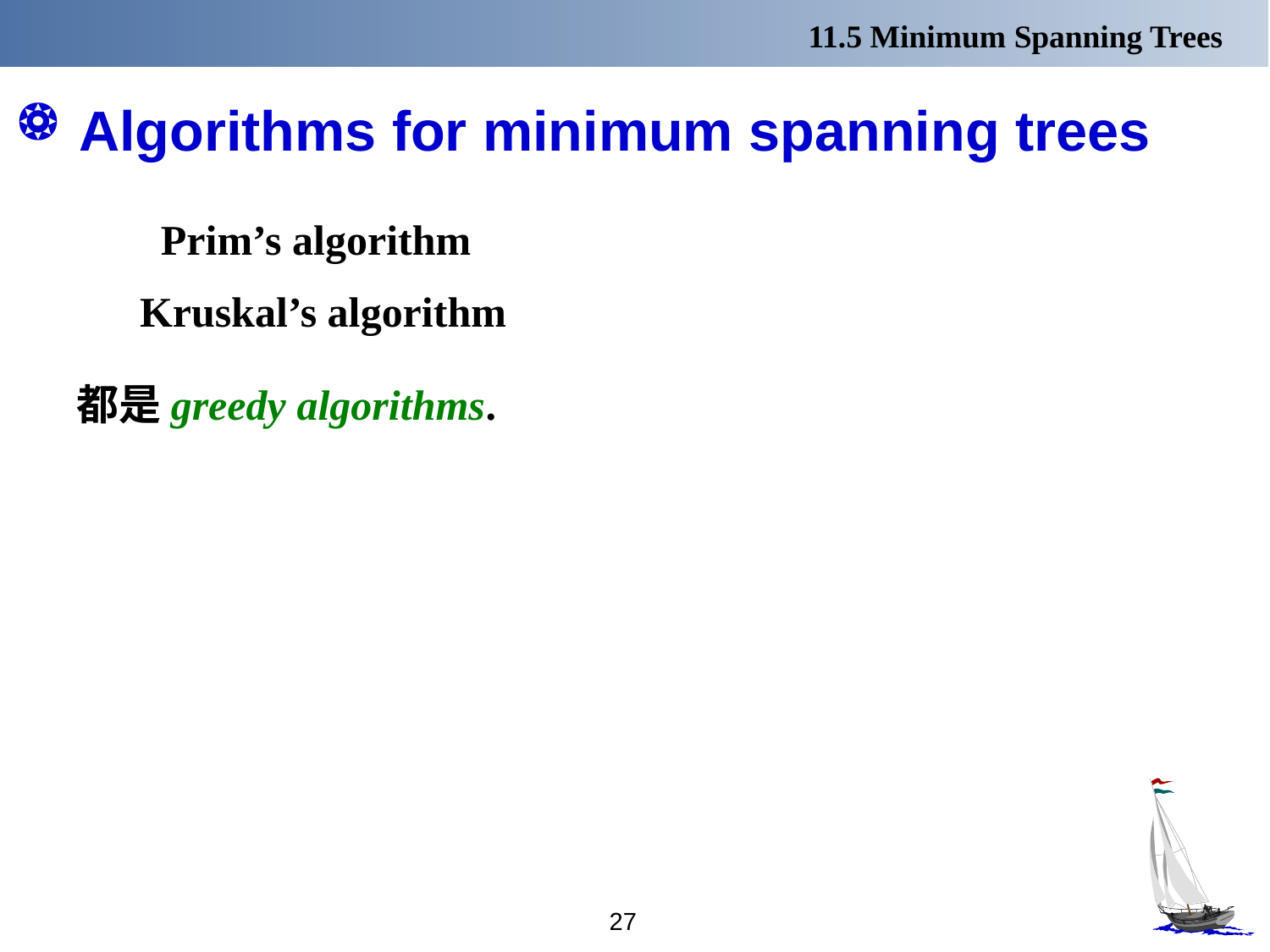

11.5 Minimum Spanning Trees
# Algorithms for minimum spanning trees
  Prim’s algorithm
Kruskal’s algorithm
都是greedy algorithms.
27